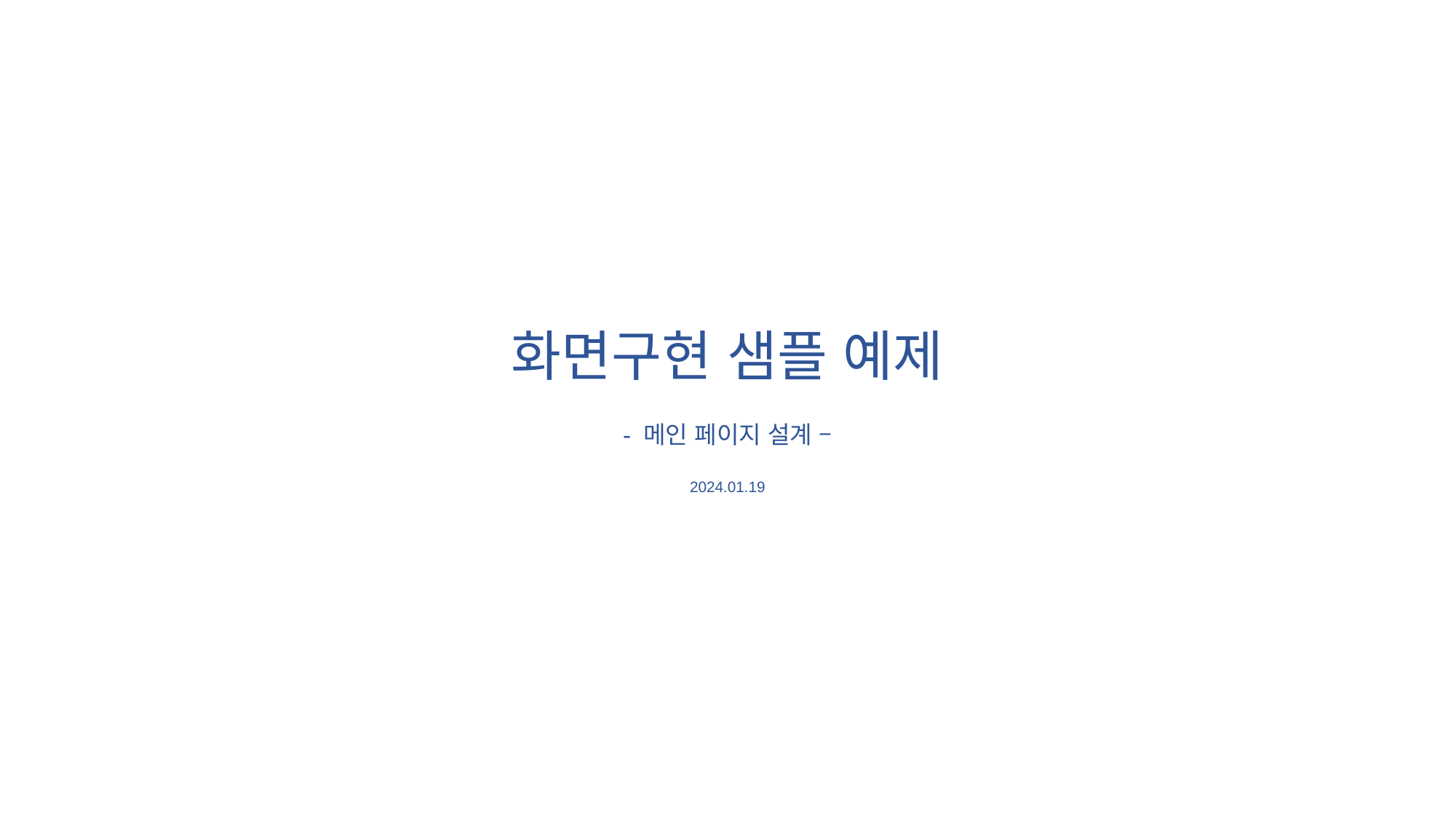

화면구현 샘플 예제

- 메인 페이지 설계 –

2024.01.19